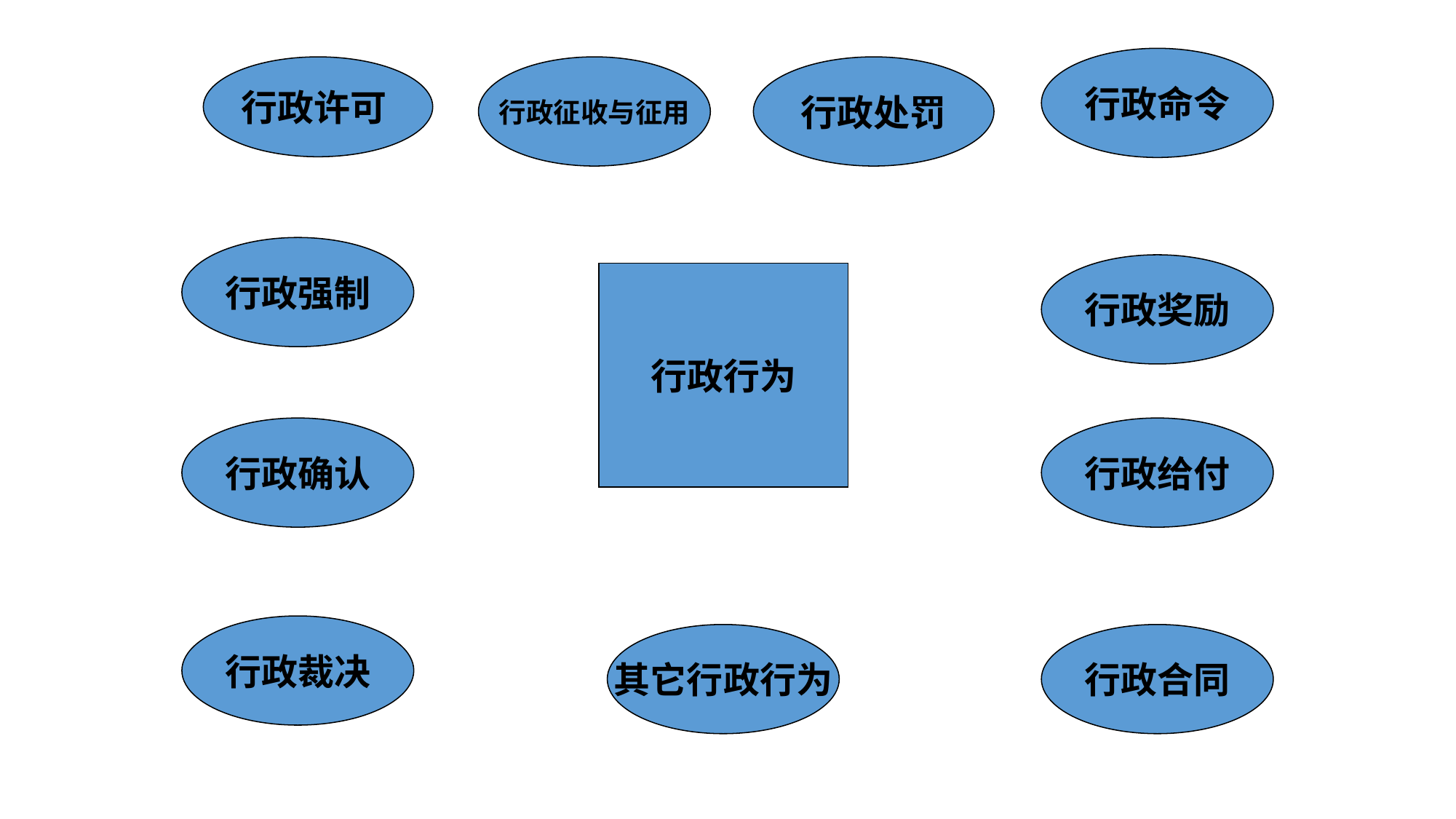

行政命令
行政征收与征用
行政处罚
行政许可
行政强制
行政奖励
行政行为
行政确认
行政给付
行政裁决
其它行政行为
行政合同